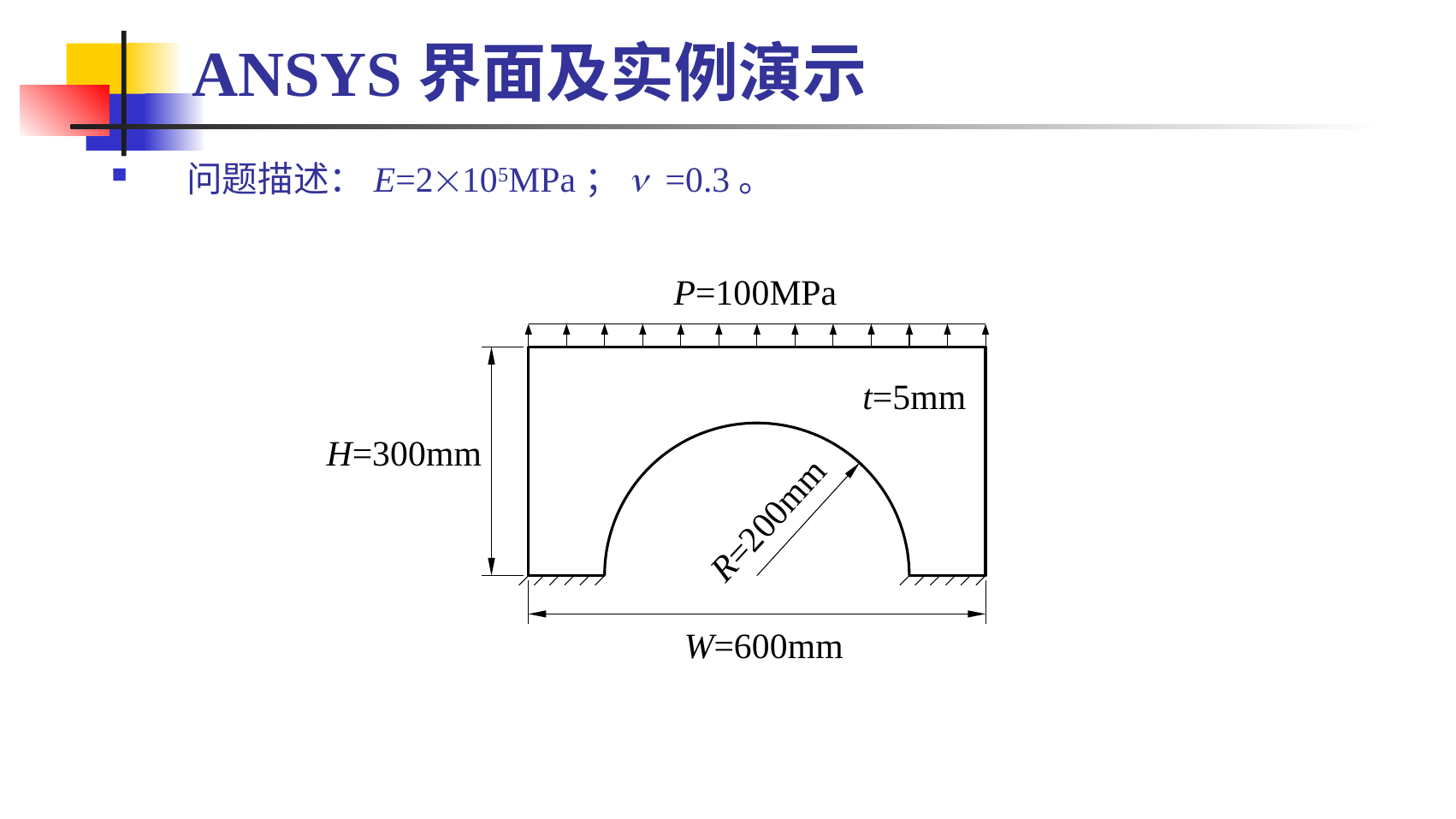

# ANSYS界面及实例演示
问题描述：E=2×105MPa；ν =0.3。
P=100MPa

t=5mm
H=300mm
R=200mm
W=600mm